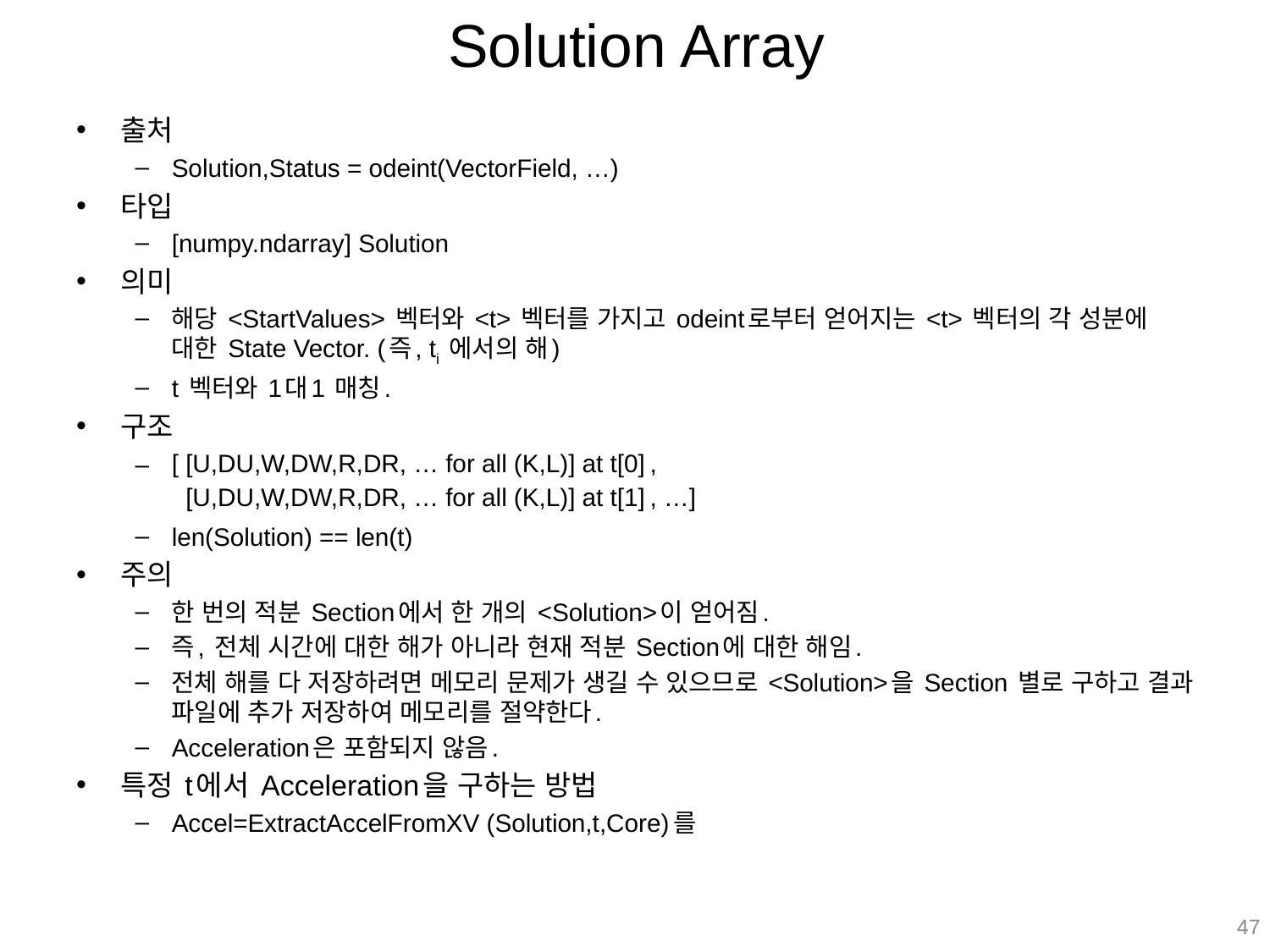

# Solution Array
출처
Solution,Status = odeint(VectorField, …)
타입
[numpy.ndarray] Solution
의미
해당 <StartValues> 벡터와 <t> 벡터를 가지고 odeint로부터 얻어지는 <t> 벡터의 각 성분에 대한 State Vector. (즉, ti 에서의 해)
t 벡터와 1대1 매칭.
구조
[ [U,DU,W,DW,R,DR, … for all (K,L)] at t[0] ,
  [U,DU,W,DW,R,DR, … for all (K,L)] at t[1] , …]
len(Solution) == len(t)
주의
한 번의 적분 Section에서 한 개의 <Solution>이 얻어짐.
즉, 전체 시간에 대한 해가 아니라 현재 적분 Section에 대한 해임.
전체 해를 다 저장하려면 메모리 문제가 생길 수 있으므로 <Solution>을 Section 별로 구하고 결과 파일에 추가 저장하여 메모리를 절약한다.
Acceleration은 포함되지 않음.
특정 t에서 Acceleration을 구하는 방법
Accel=ExtractAccelFromXV (Solution,t,Core)를

47